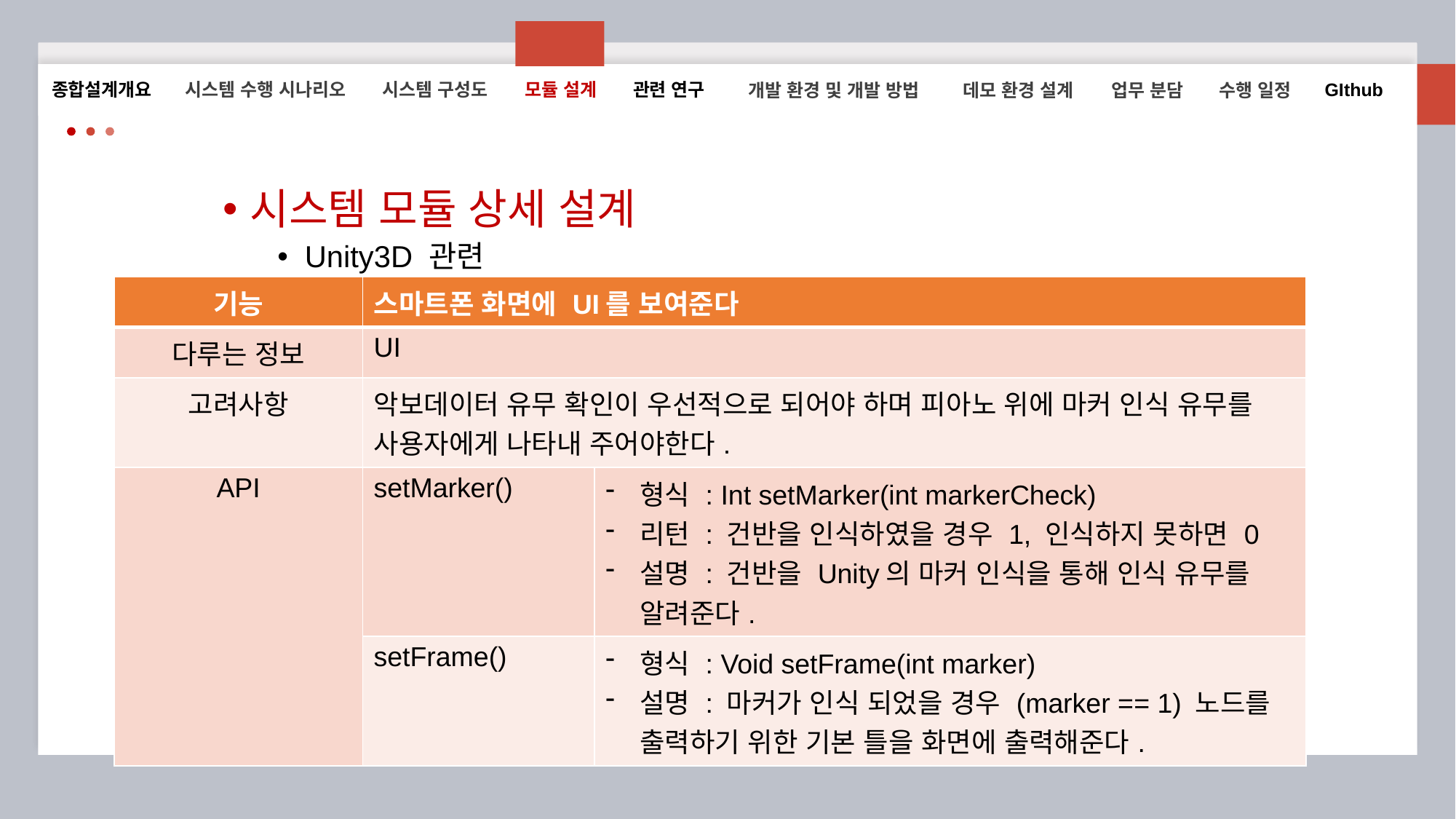

시스템 수행 시나리오
시스템 구성도
모듈 설계
관련 연구
GIthub
종합설계개요
개발 환경 및 개발 방법
데모 환경 설계
업무 분담
수행 일정

시스템 모듈 상세 설계
Unity3D 관련

| 기능 | 스마트폰 화면에 UI를 보여준다 |  |
| --- | --- | --- |
| 다루는 정보 | UI |  |
| 고려사항 | 악보데이터 유무 확인이 우선적으로 되어야 하며 피아노 위에 마커 인식 유무를 사용자에게 나타내 주어야한다. |  |
| API | setMarker() | 형식 : Int setMarker(int markerCheck) 리턴 : 건반을 인식하였을 경우 1, 인식하지 못하면 0 설명 : 건반을 Unity의 마커 인식을 통해 인식 유무를 알려준다. |
|  | setFrame() | 형식 : Void setFrame(int marker) 설명 : 마커가 인식 되었을 경우 (marker == 1) 노드를 출력하기 위한 기본 틀을 화면에 출력해준다. |